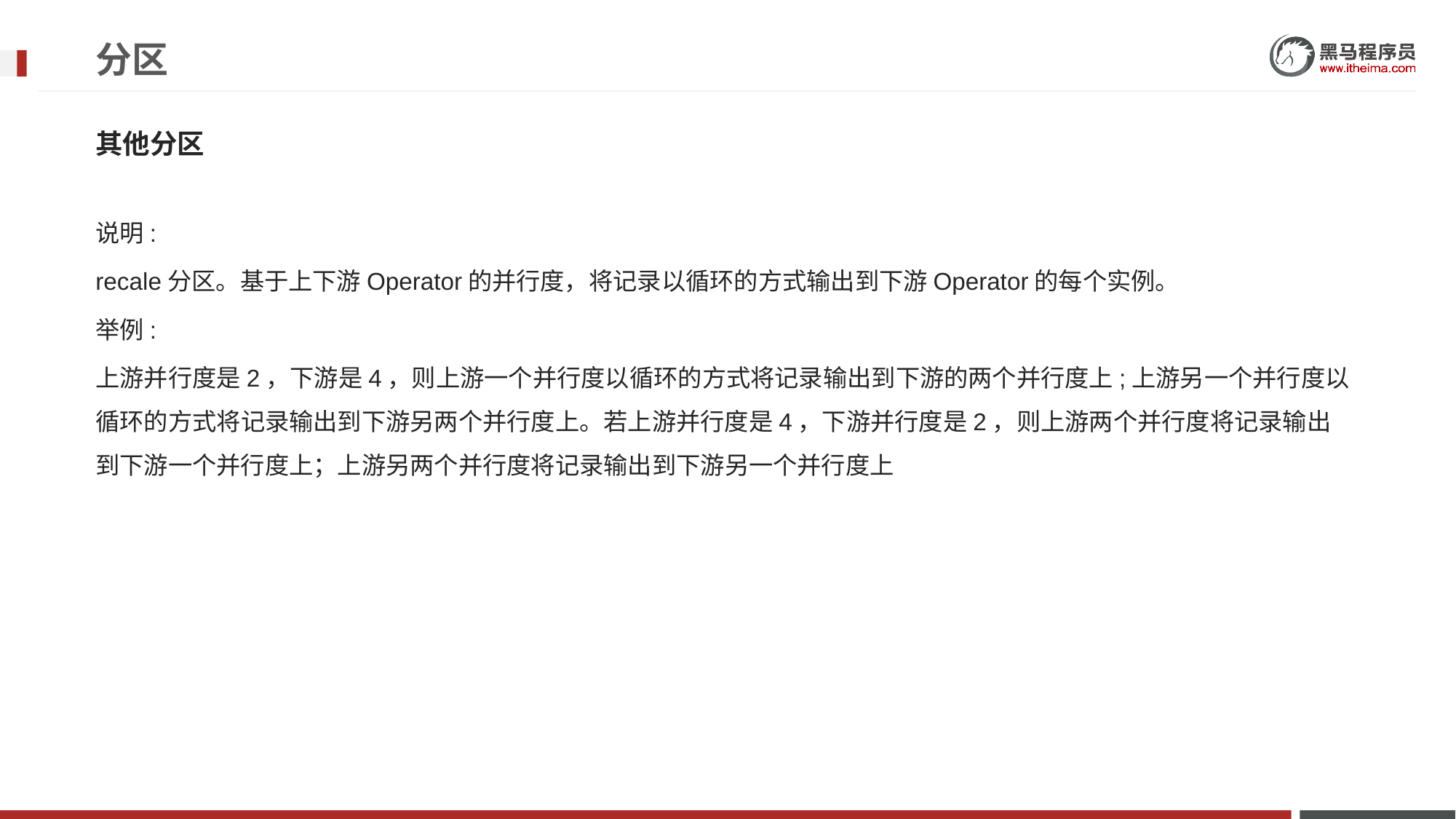

# 分区
其他分区
说明:
recale分区。基于上下游Operator的并行度，将记录以循环的方式输出到下游Operator的每个实例。
举例:
上游并行度是2，下游是4，则上游一个并行度以循环的方式将记录输出到下游的两个并行度上;上游另一个并行度以循环的方式将记录输出到下游另两个并行度上。若上游并行度是4，下游并行度是2，则上游两个并行度将记录输出到下游一个并行度上；上游另两个并行度将记录输出到下游另一个并行度上